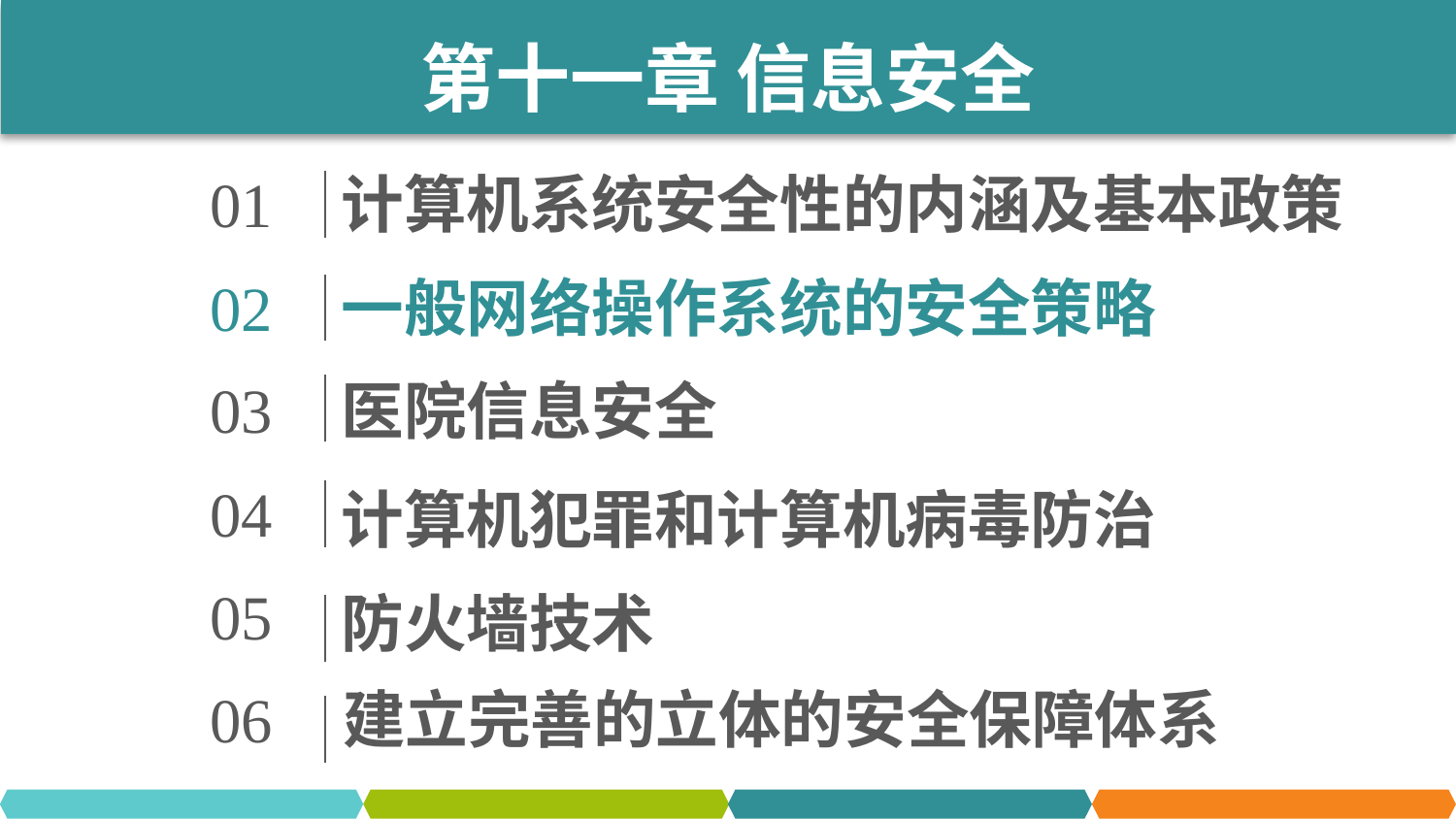

第十一章 信息安全
01
计算机系统安全性的内涵及基本政策
02
一般网络操作系统的安全策略
03
医院信息安全
04
计算机犯罪和计算机病毒防治
05
防火墙技术
06
建立完善的立体的安全保障体系